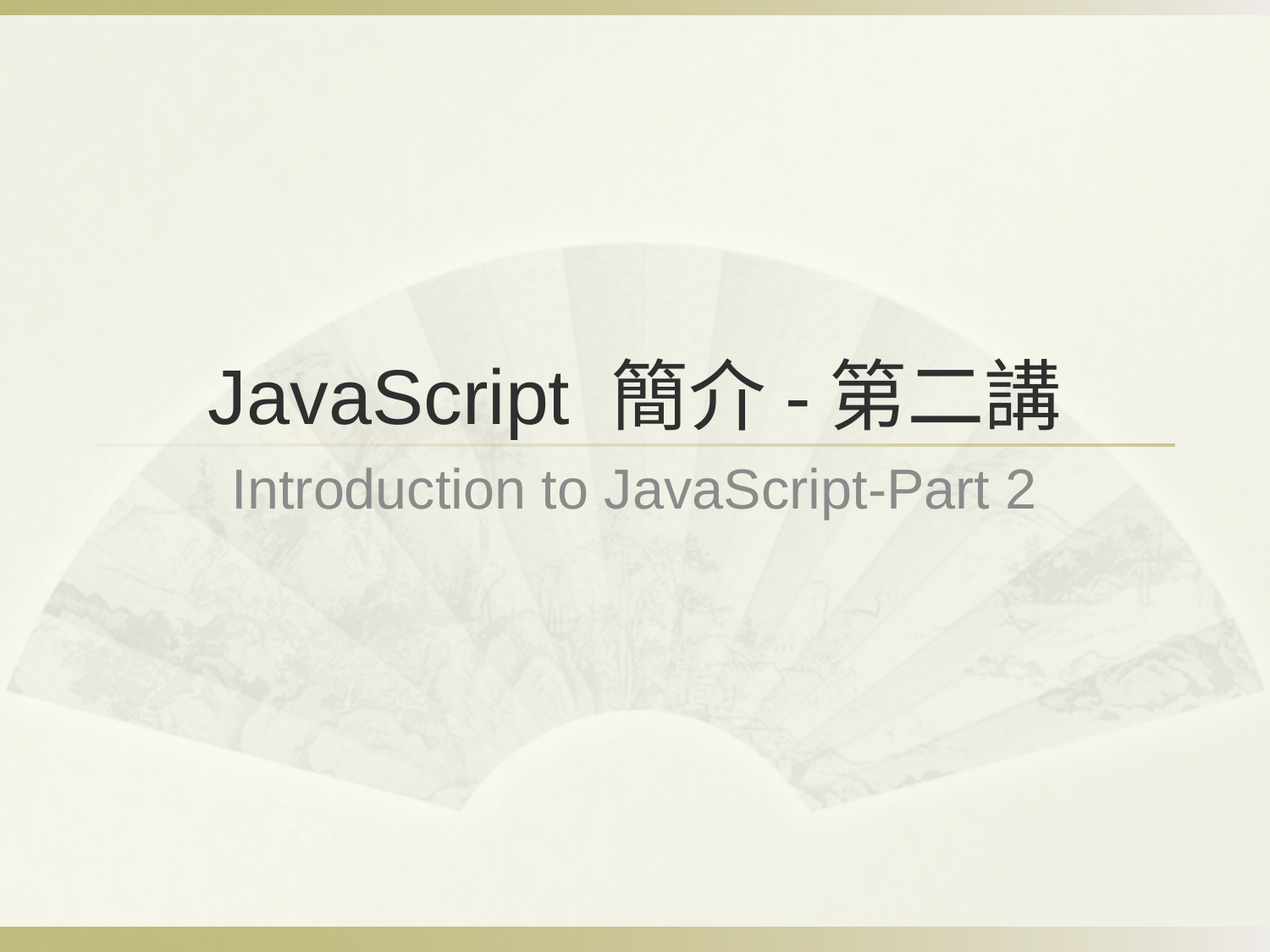

# JavaScript 簡介-第二講
Introduction to JavaScript-Part 2